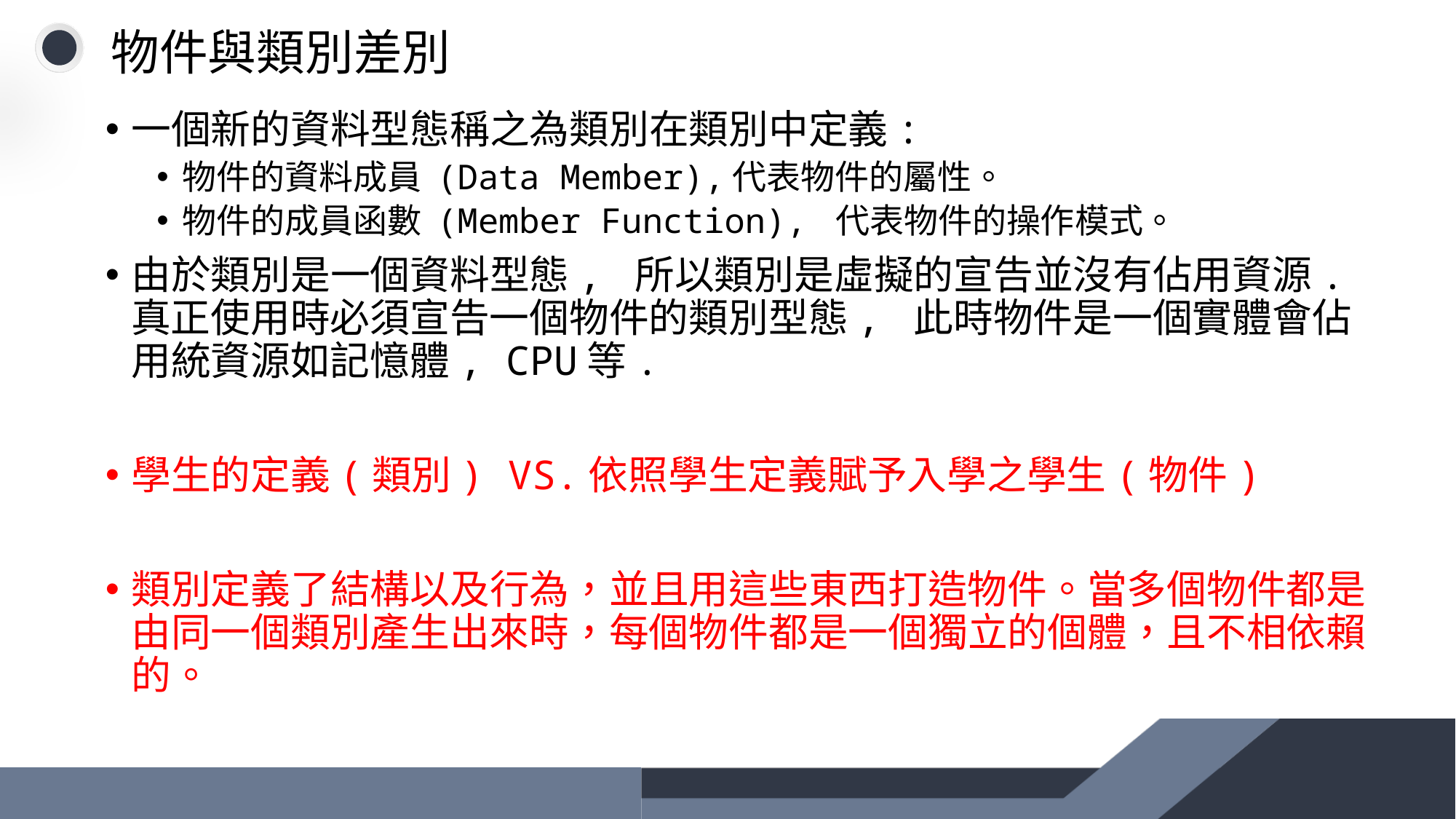

# 物件與類別差別
一個新的資料型態稱之為類別在類別中定義:
物件的資料成員 (Data Member),代表物件的屬性。
物件的成員函數 (Member Function), 代表物件的操作模式。
由於類別是一個資料型態, 所以類別是虛擬的宣告並沒有佔用資源. 真正使用時必須宣告一個物件的類別型態, 此時物件是一個實體會佔用統資源如記憶體, CPU等.

學生的定義(類別) VS.依照學生定義賦予入學之學生(物件)

類別定義了結構以及行為，並且用這些東西打造物件。當多個物件都是由同一個類別產生出來時，每個物件都是一個獨立的個體，且不相依賴的。